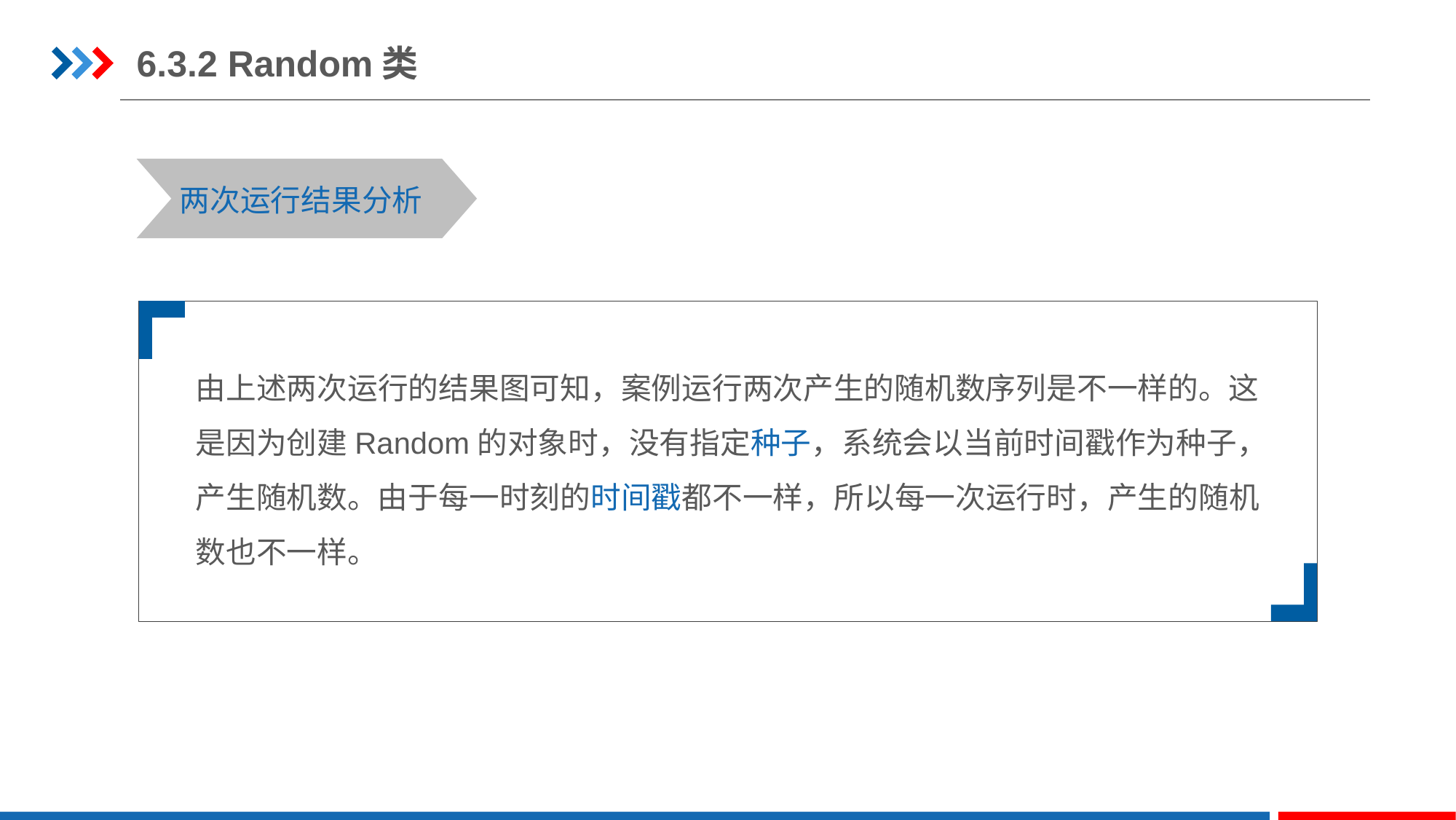

6.3.2 Random类

两次运行结果分析

由上述两次运行的结果图可知，案例运行两次产生的随机数序列是不一样的。这是因为创建Random的对象时，没有指定种子，系统会以当前时间戳作为种子，产生随机数。由于每一时刻的时间戳都不一样，所以每一次运行时，产生的随机数也不一样。